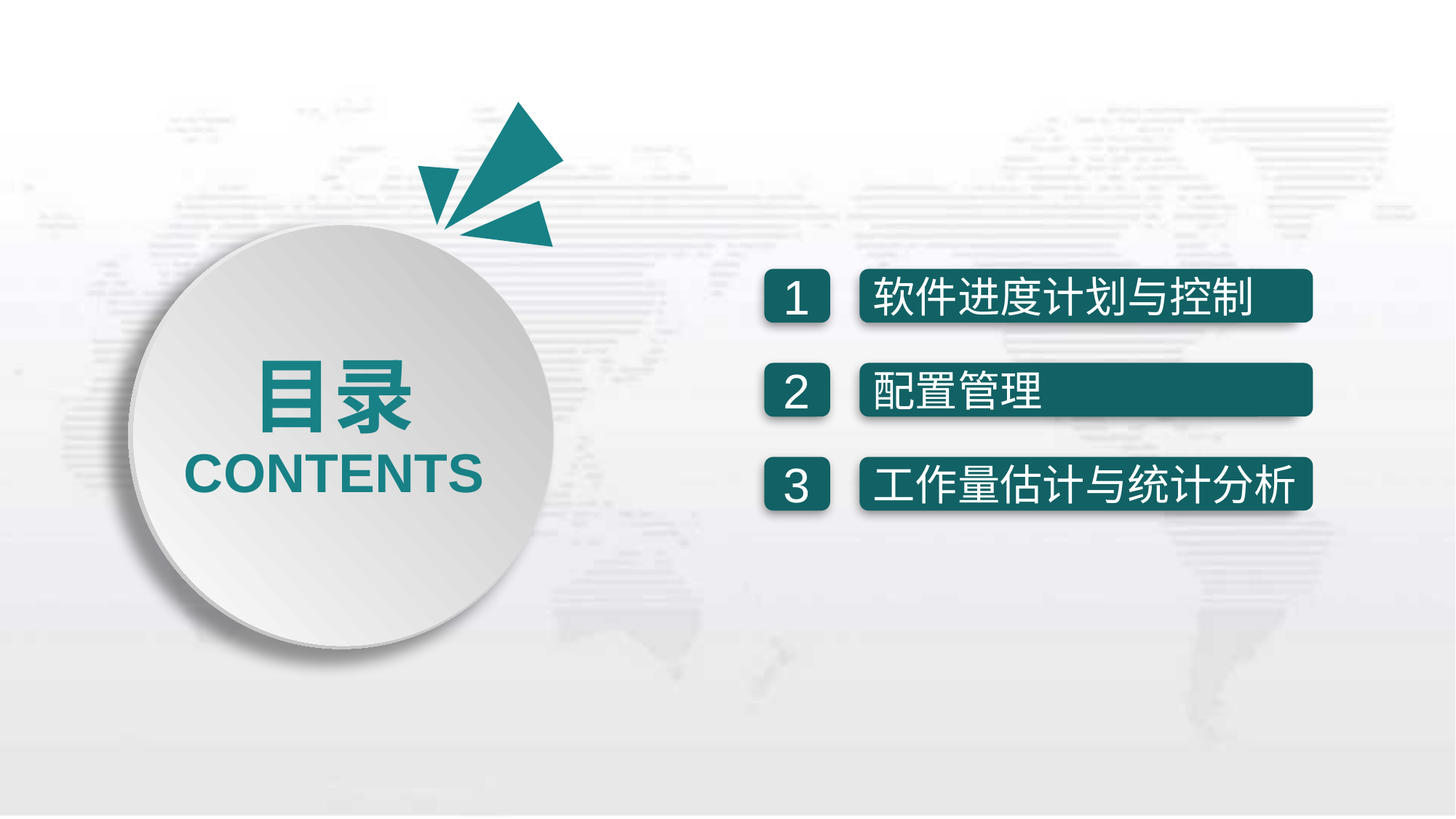

1

软件进度计划与控制
目录
2

配置管理
CONTENTS
3

工作量估计与统计分析